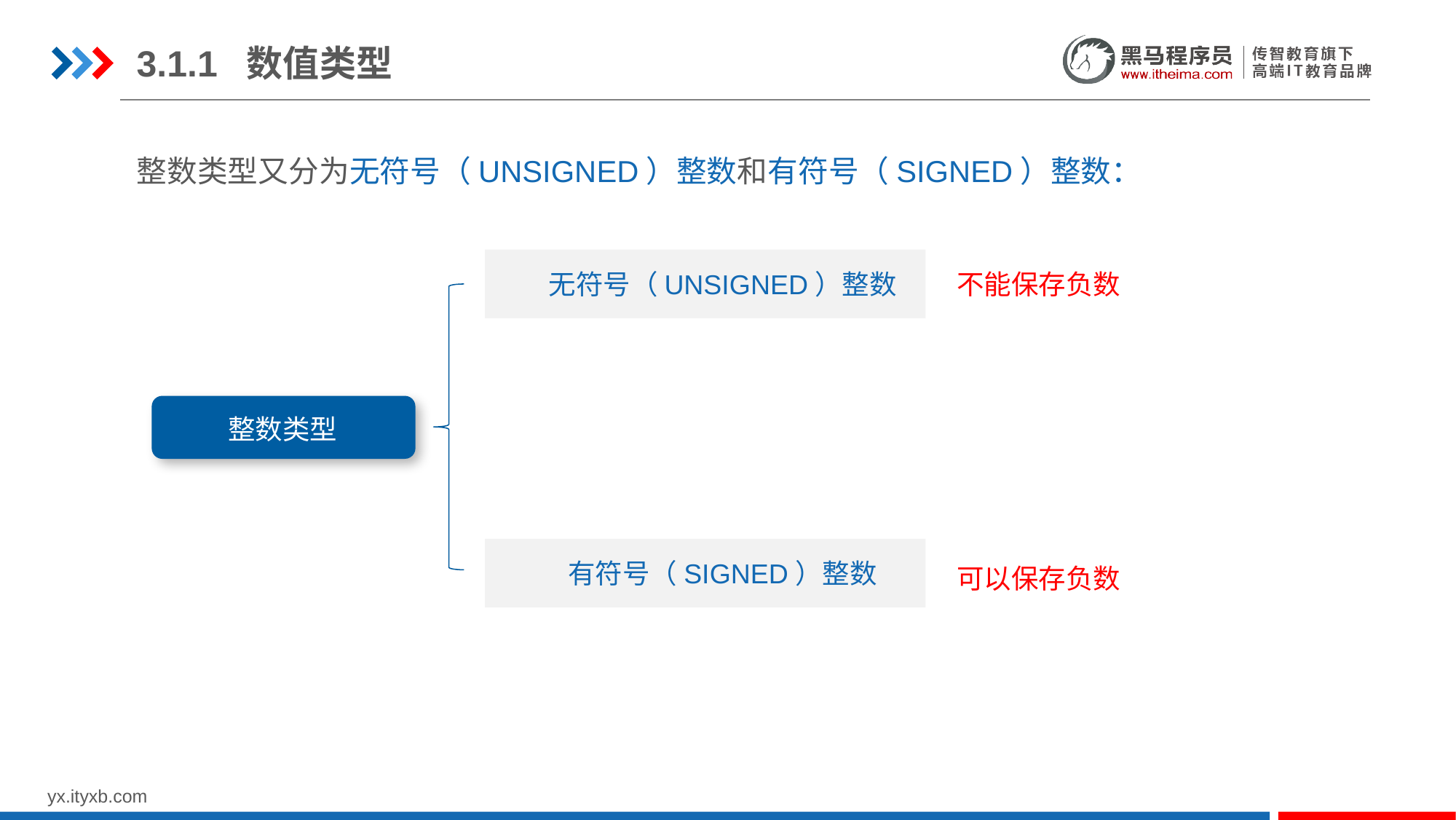

3.1.1  数值类型
整数类型又分为无符号（UNSIGNED）整数和有符号（SIGNED）整数：

不能保存负数
无符号（UNSIGNED）整数

整数类型

有符号（SIGNED）整数
可以保存负数